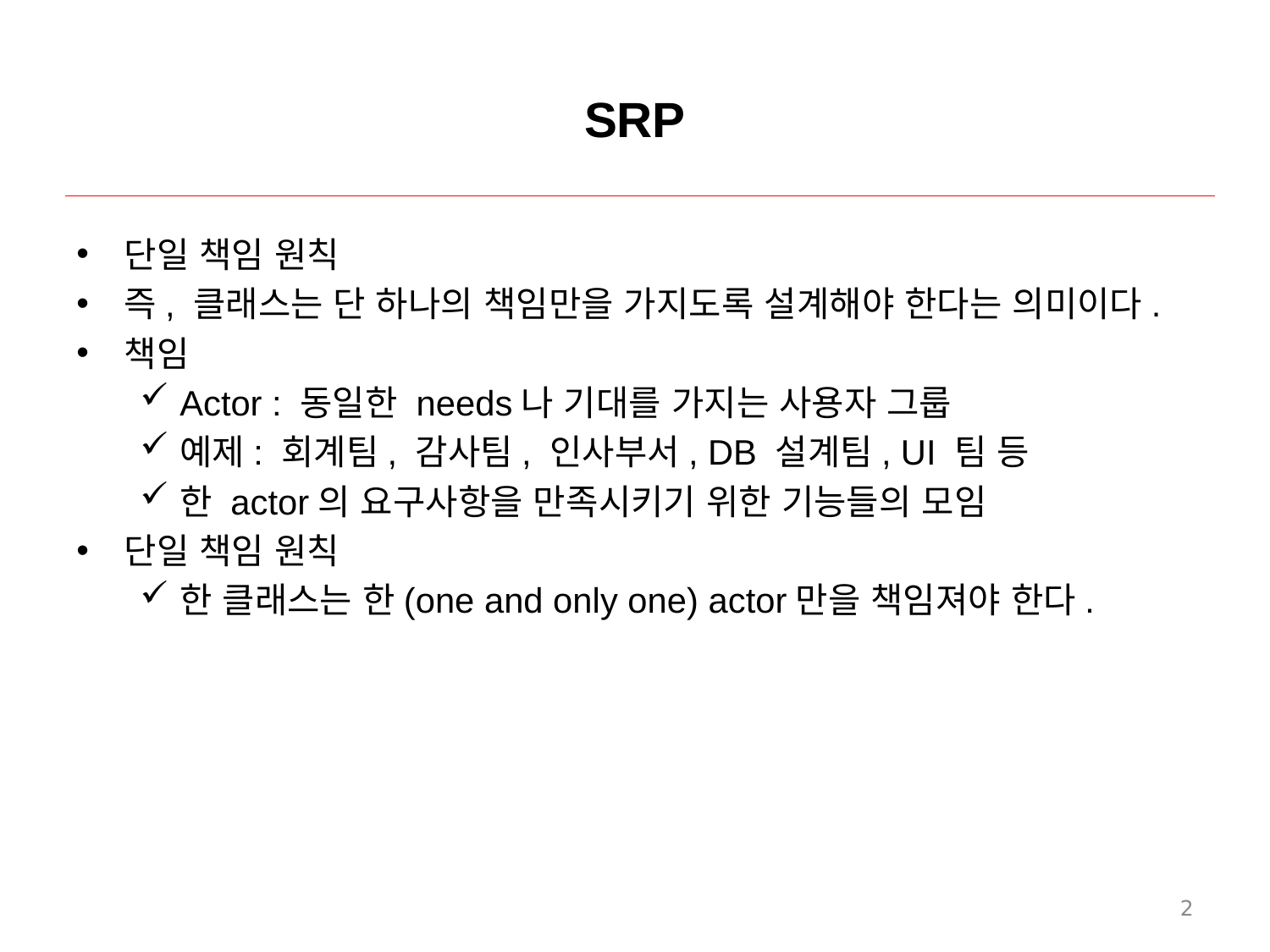

# SRP
단일 책임 원칙
즉, 클래스는 단 하나의 책임만을 가지도록 설계해야 한다는 의미이다.
책임
Actor : 동일한 needs나 기대를 가지는 사용자 그룹
예제: 회계팀, 감사팀, 인사부서, DB 설계팀, UI 팀 등
한 actor의 요구사항을 만족시키기 위한 기능들의 모임
단일 책임 원칙
한 클래스는 한(one and only one) actor만을 책임져야 한다.
2